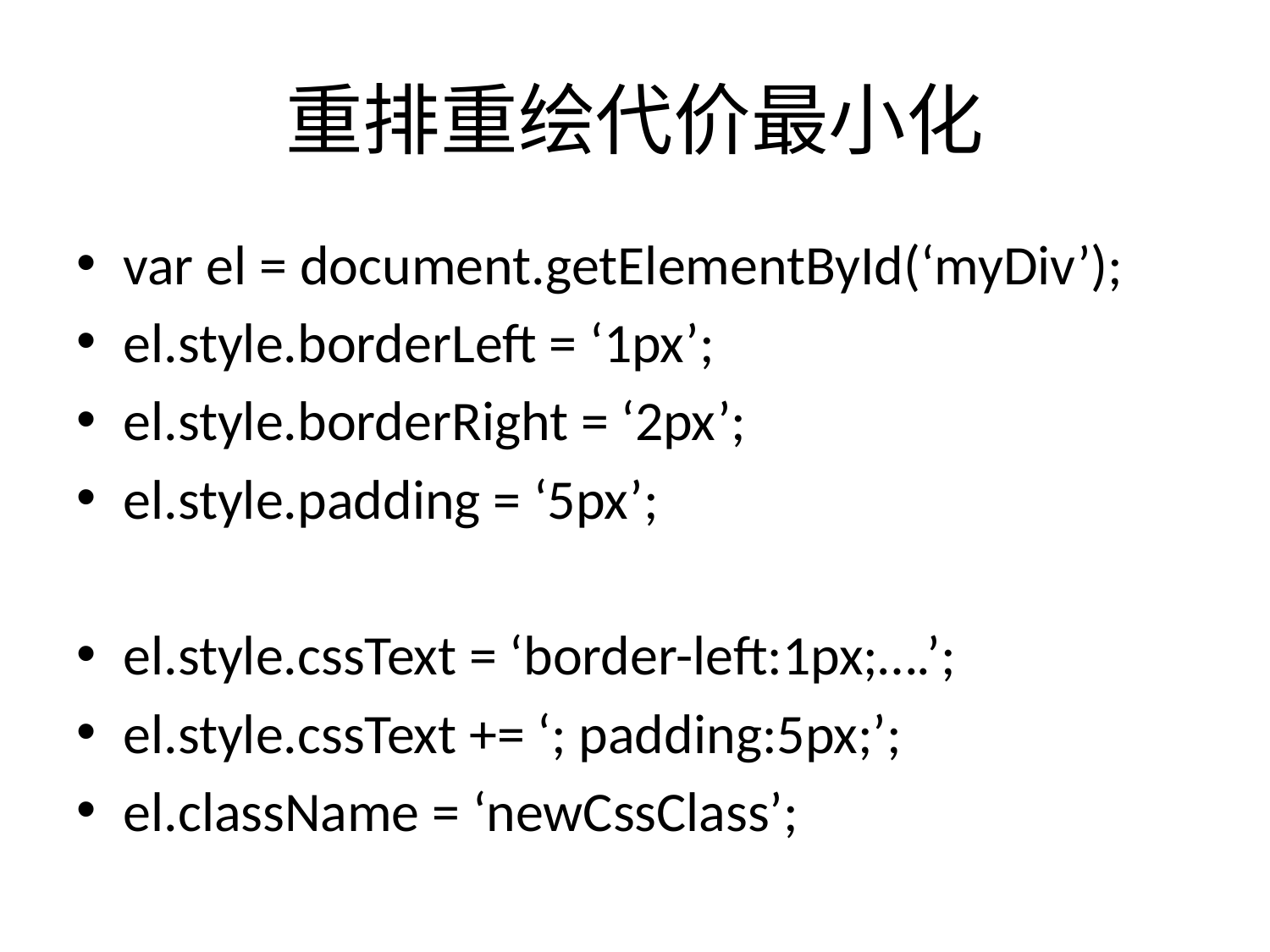

# 重排重绘代价最小化
var el = document.getElementById(‘myDiv’);
el.style.borderLeft = ‘1px’;
el.style.borderRight = ‘2px’;
el.style.padding = ‘5px’;

el.style.cssText = ‘border-left:1px;….’;
el.style.cssText += ‘; padding:5px;’;
el.className = ‘newCssClass’;